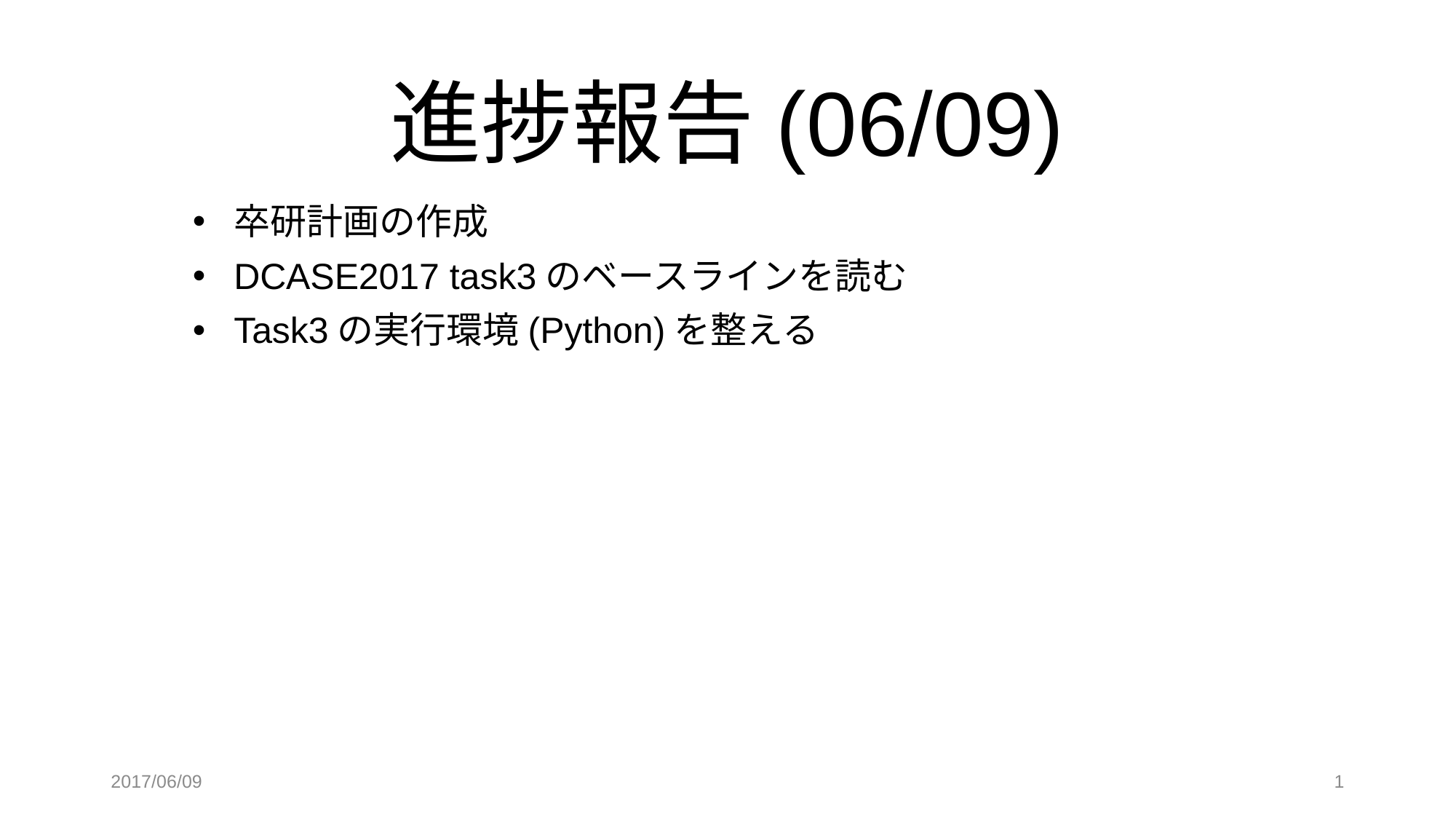

# 進捗報告(06/09)
卒研計画の作成
DCASE2017 task3のベースラインを読む
Task3の実行環境(Python)を整える
2017/06/09
1